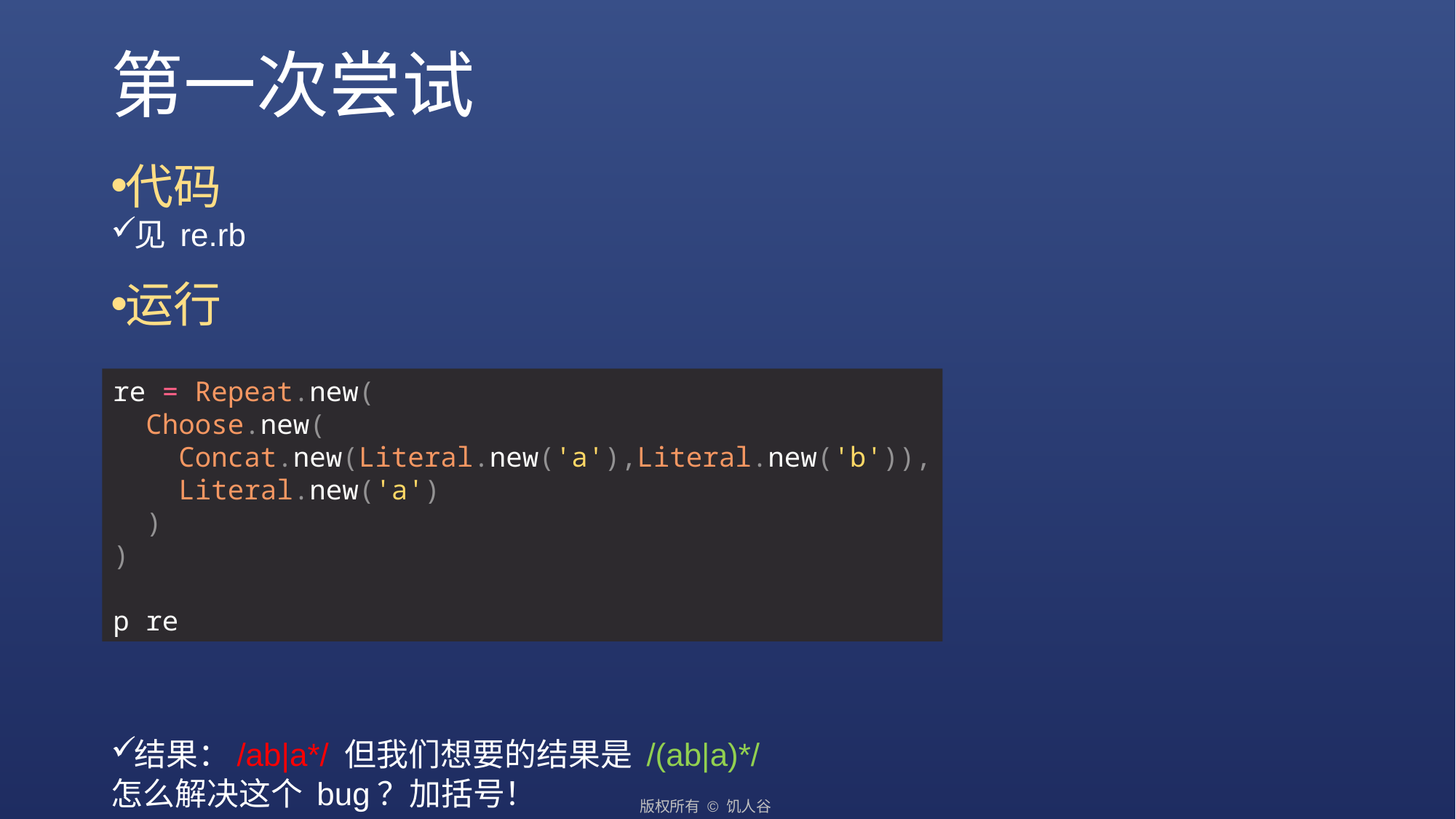

# 第一次尝试
代码
见 re.rb
运行

结果：/ab|a*/ 但我们想要的结果是 /(ab|a)*/
怎么解决这个 bug？加括号！
re = Repeat.new(
  Choose.new(
    Concat.new(Literal.new('a'),Literal.new('b')),
    Literal.new('a')
  )
)
p re